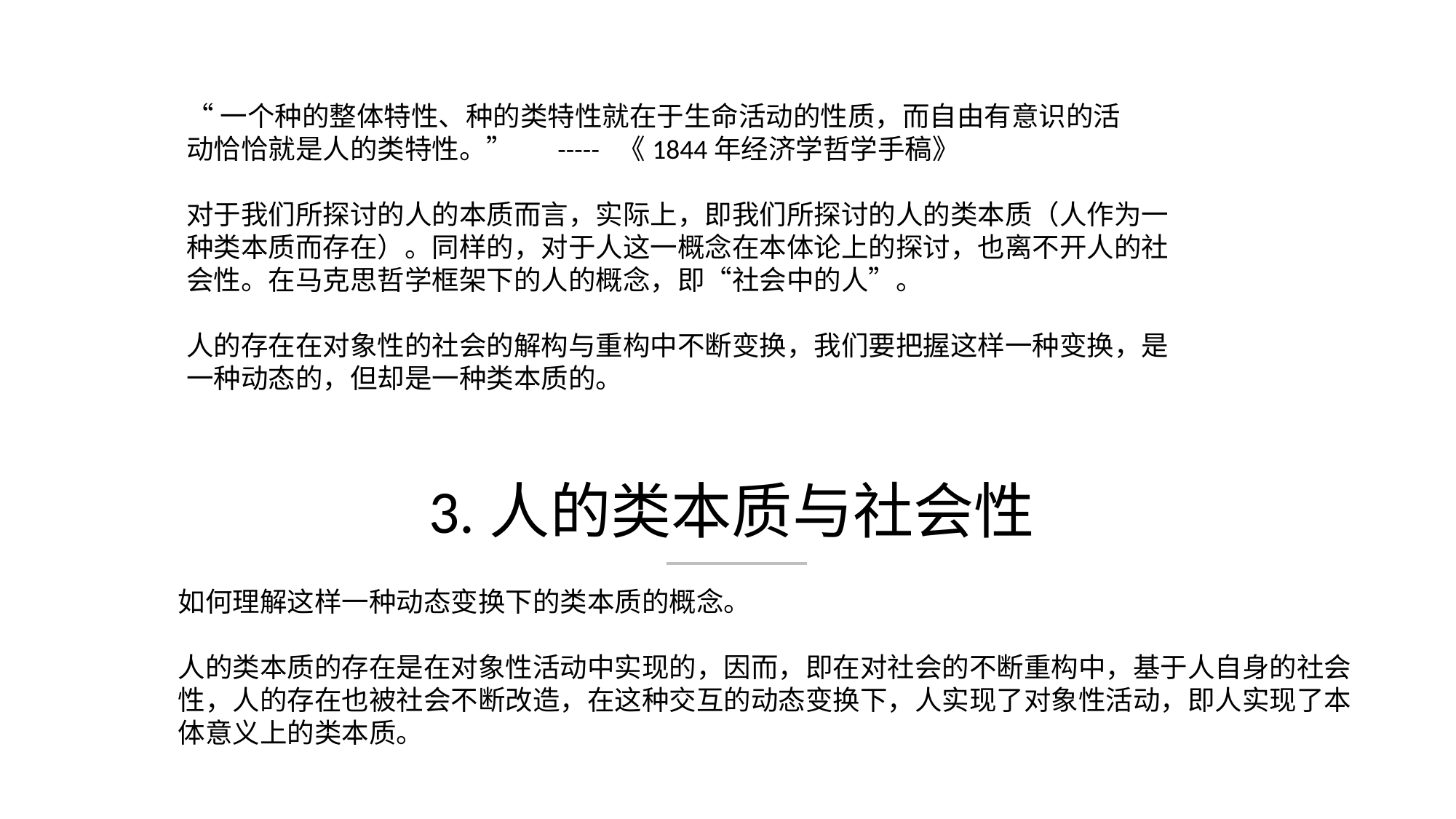

“一个种的整体特性、种的类特性就在于生命活动的性质，而自由有意识的活
动恰恰就是人的类特性。”      -----  《1844年经济学哲学手稿》

对于我们所探讨的人的本质而言，实际上，即我们所探讨的人的类本质（人作为一种类本质而存在）。同样的，对于人这一概念在本体论上的探讨，也离不开人的社会性。在马克思哲学框架下的人的概念，即“社会中的人”。

人的存在在对象性的社会的解构与重构中不断变换，我们要把握这样一种变换，是一种动态的，但却是一种类本质的。

3.人的类本质与社会性
如何理解这样一种动态变换下的类本质的概念。

人的类本质的存在是在对象性活动中实现的，因而，即在对社会的不断重构中，基于人自身的社会性，人的存在也被社会不断改造，在这种交互的动态变换下，人实现了对象性活动，即人实现了本体意义上的类本质。